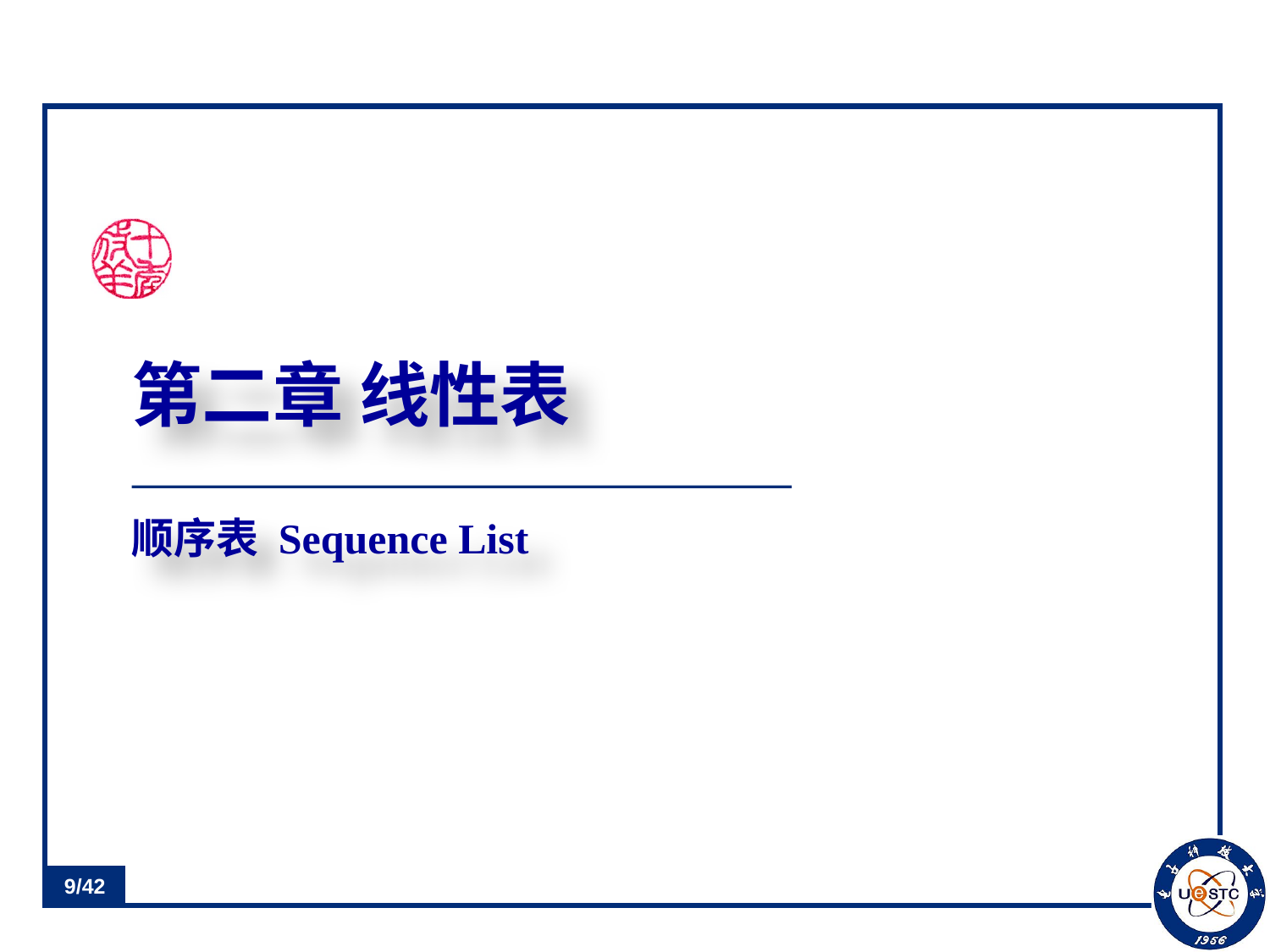

# 第二章 线性表
顺序表 Sequence List
9/42